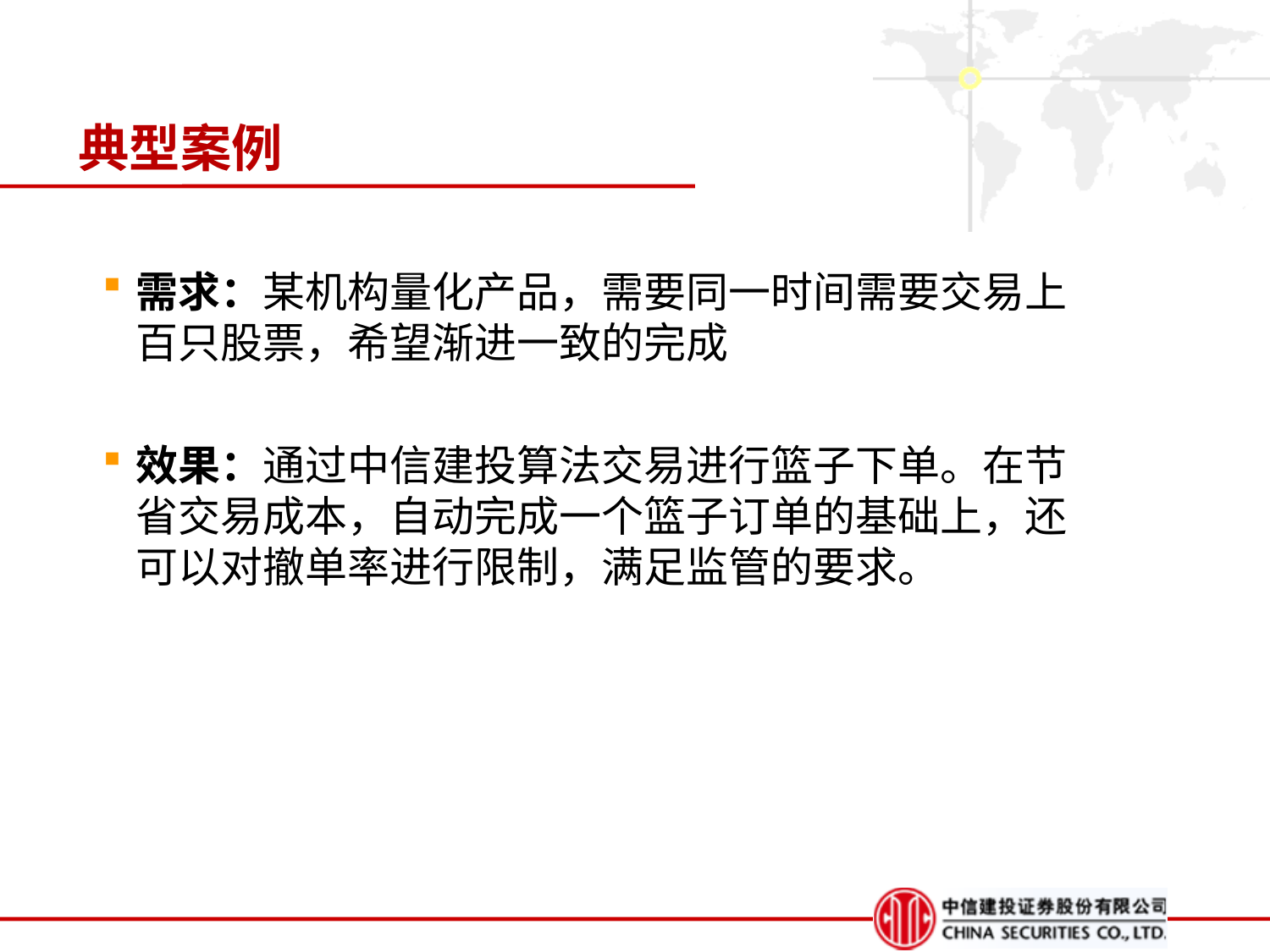

# 典型案例

需求：某机构量化产品，需要同一时间需要交易上百只股票，希望渐进一致的完成

效果：通过中信建投算法交易进行篮子下单。在节省交易成本，自动完成一个篮子订单的基础上，还可以对撤单率进行限制，满足监管的要求。